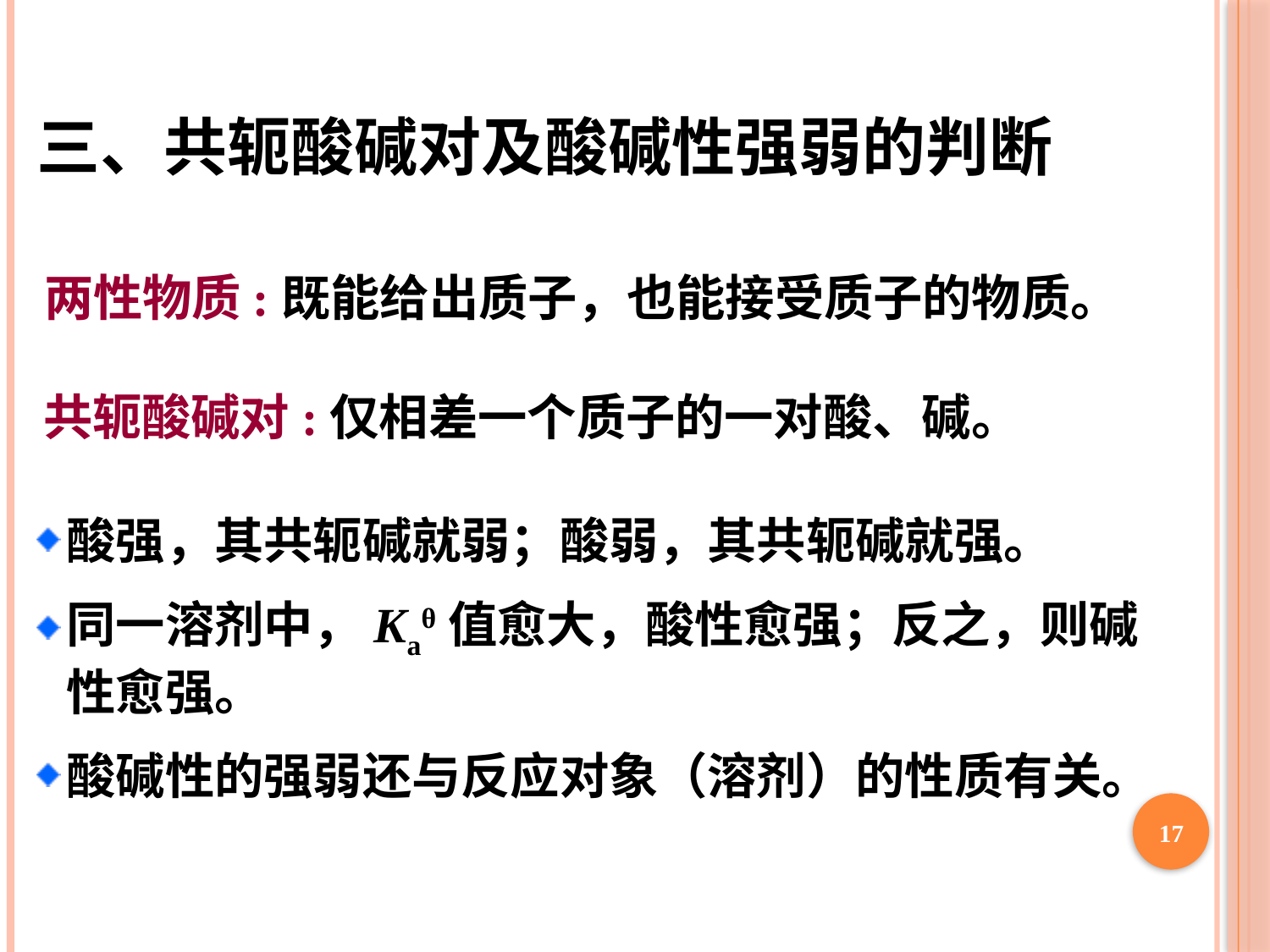

三、共轭酸碱对及酸碱性强弱的判断
两性物质:既能给出质子，也能接受质子的物质。
共轭酸碱对:仅相差一个质子的一对酸、碱。
酸强，其共轭碱就弱；酸弱，其共轭碱就强。
同一溶剂中，Kaθ值愈大，酸性愈强；反之，则碱性愈强。
酸碱性的强弱还与反应对象（溶剂）的性质有关。
17